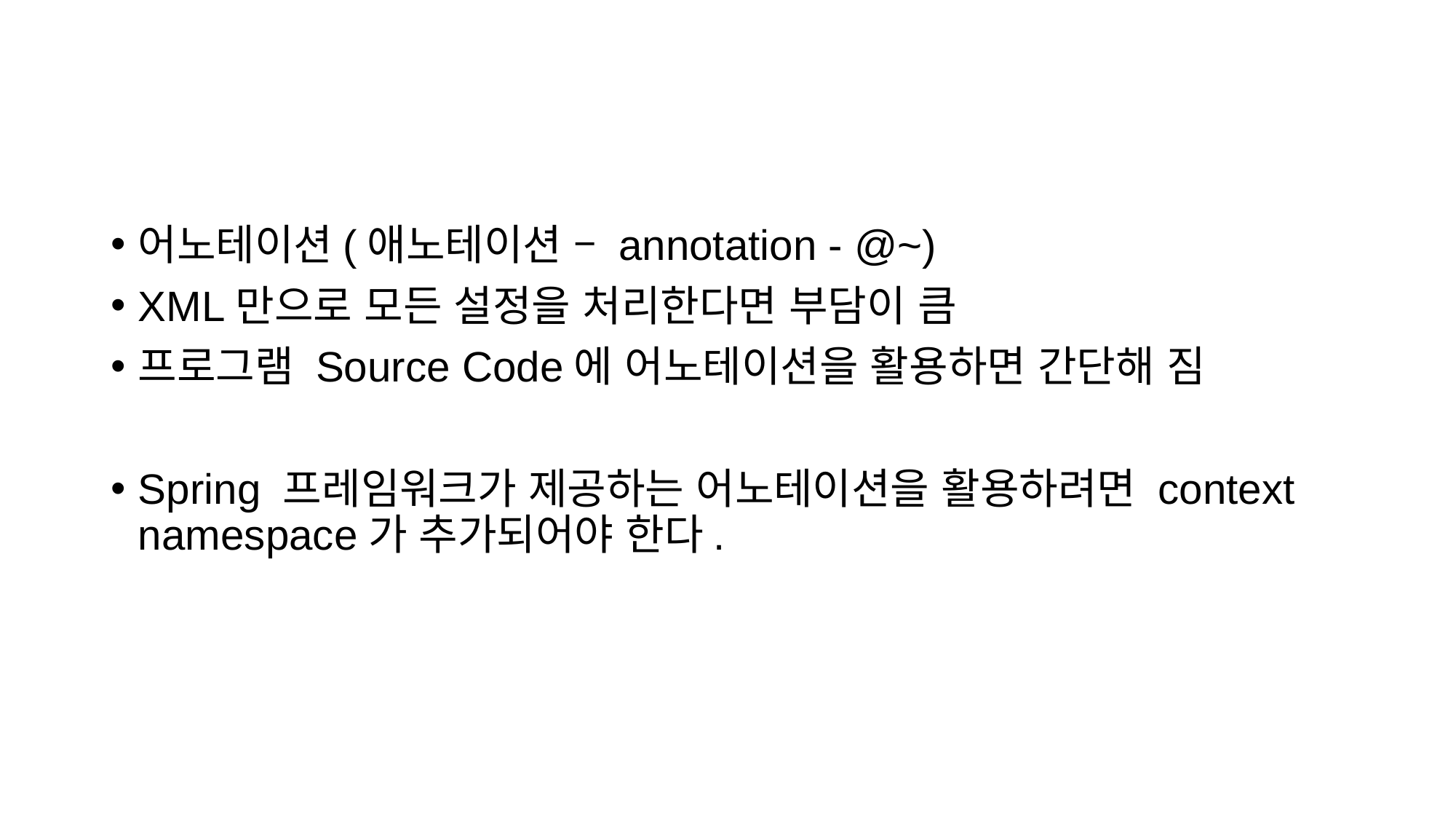

어노테이션(애노테이션 – annotation - @~)
XML만으로 모든 설정을 처리한다면 부담이 큼
프로그램 Source Code에 어노테이션을 활용하면 간단해 짐

Spring 프레임워크가 제공하는 어노테이션을 활용하려면 context namespace가 추가되어야 한다.